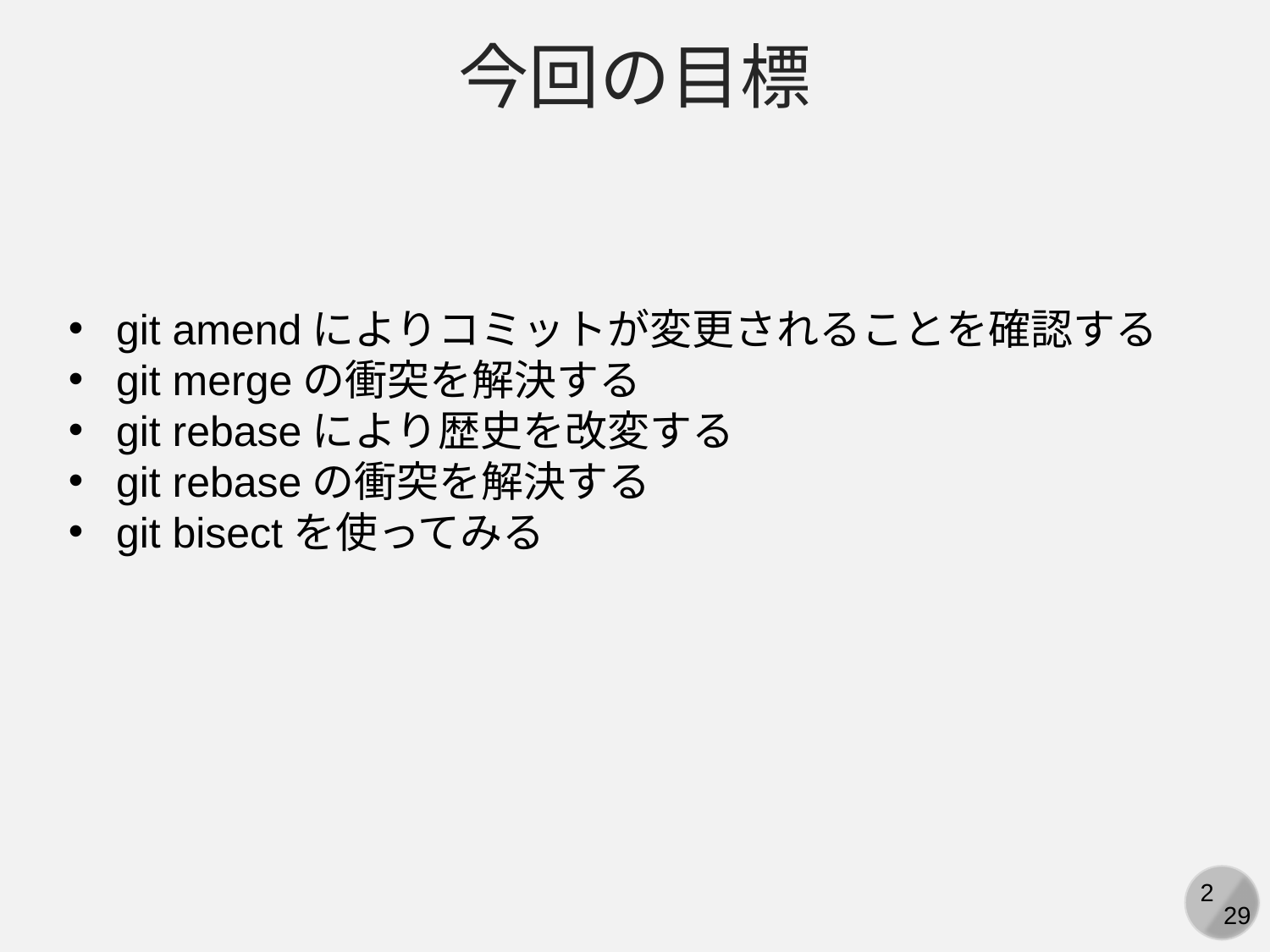

今回の目標
git amendによりコミットが変更されることを確認する
git mergeの衝突を解決する
git rebaseにより歴史を改変する
git rebaseの衝突を解決する
git bisectを使ってみる